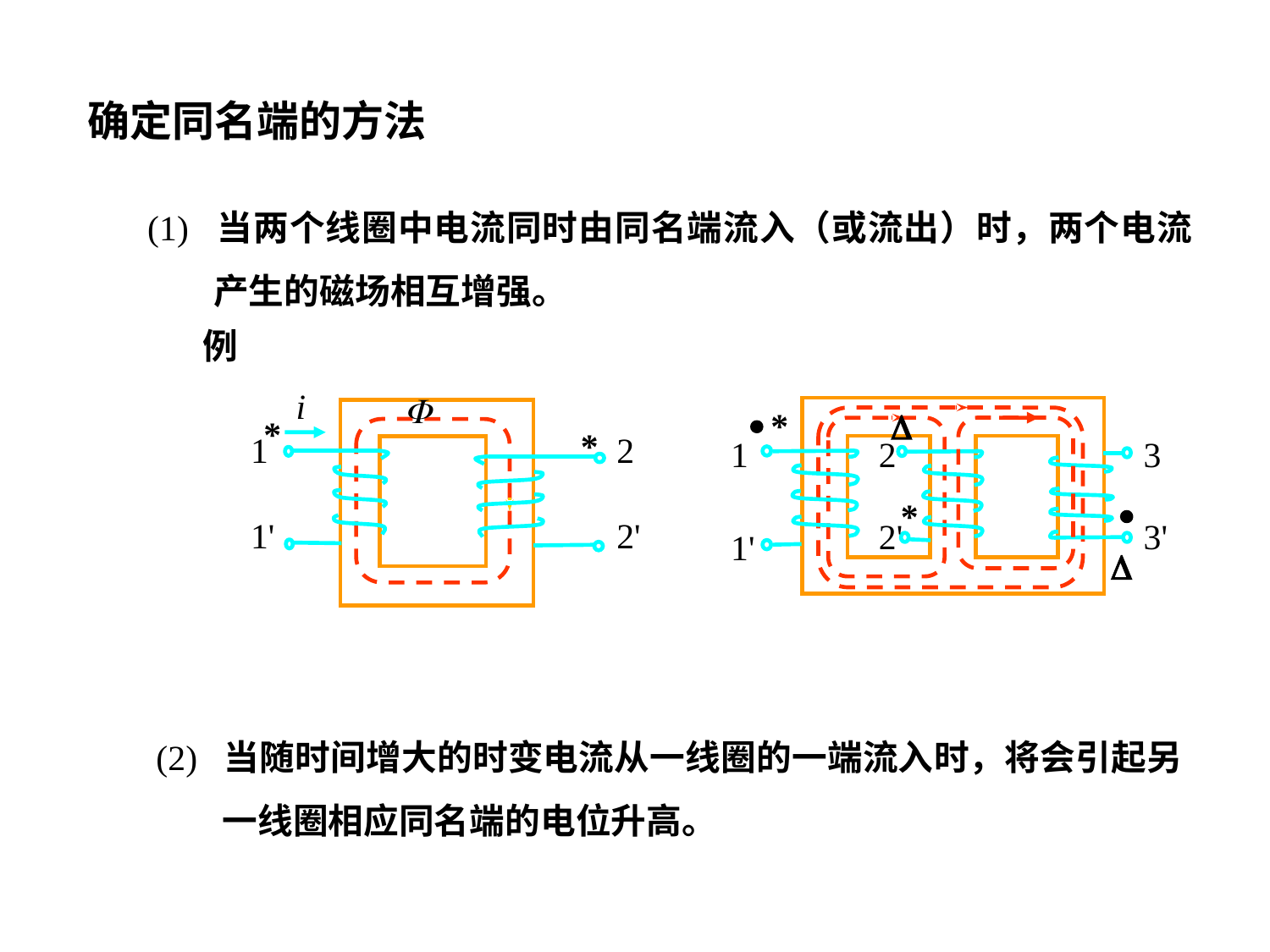

确定同名端的方法：
(1)  当两个线圈中电流同时由同名端流入（或流出）时，两个电流产生的磁场相互增强。
例
i
Φ

1
2

1'
2'

1
2
3

2'
3'
1'
•
*
Δ
*

*

*
•
Δ
(2)  当随时间增大的时变电流从一线圈的一端流入时，将会引起另一线圈相应同名端的电位升高。